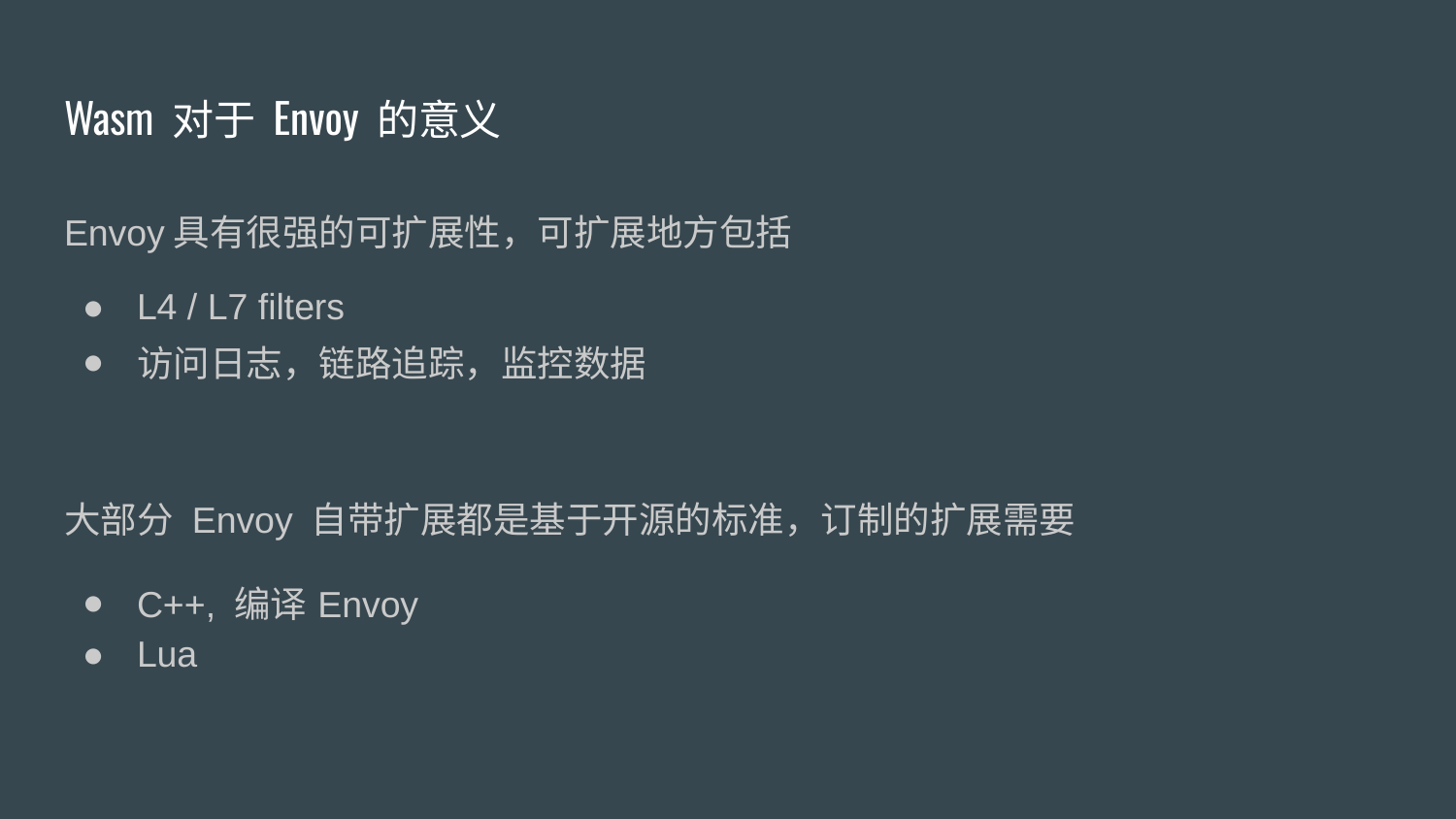

# Wasm 对于 Envoy 的意义
Envoy具有很强的可扩展性，可扩展地方包括
L4 / L7 filters
访问日志，链路追踪，监控数据

大部分 Envoy 自带扩展都是基于开源的标准，订制的扩展需要
C++, 编译Envoy
Lua